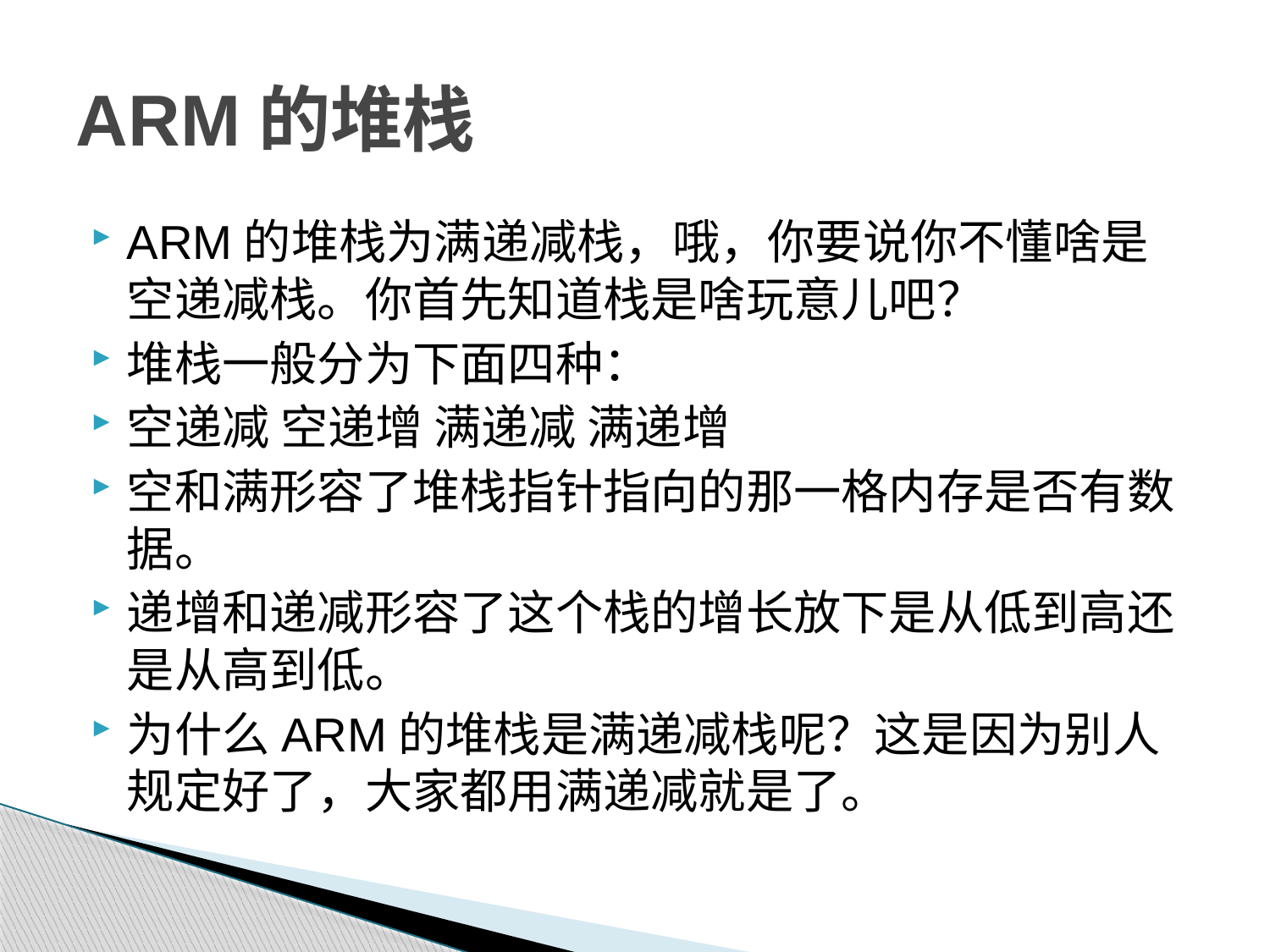

# ARM的堆栈
ARM的堆栈为满递减栈，哦，你要说你不懂啥是空递减栈。你首先知道栈是啥玩意儿吧？
堆栈一般分为下面四种：
空递减 空递增 满递减 满递增
空和满形容了堆栈指针指向的那一格内存是否有数据。
递增和递减形容了这个栈的增长放下是从低到高还是从高到低。
为什么ARM的堆栈是满递减栈呢？这是因为别人规定好了，大家都用满递减就是了。